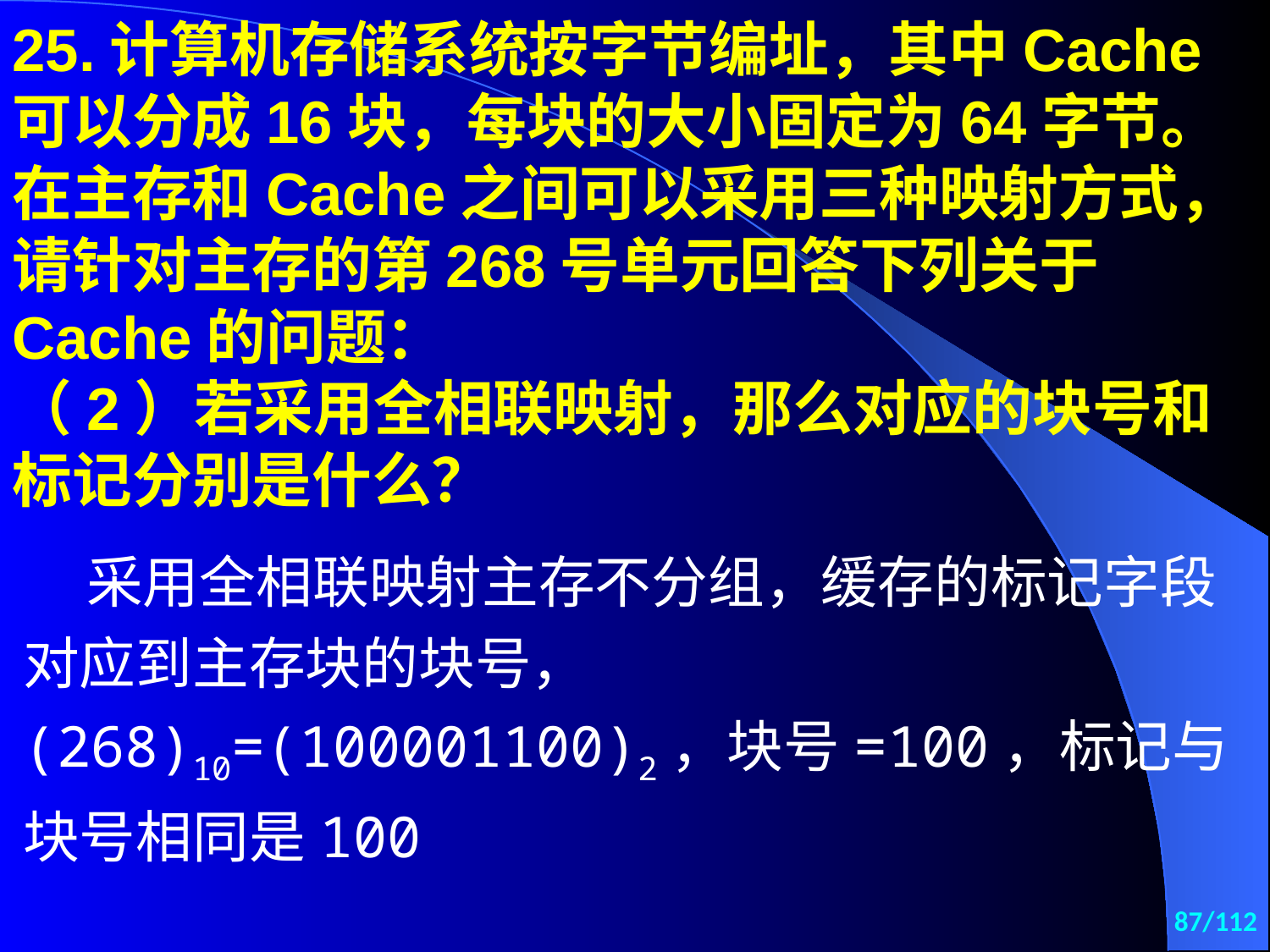

25.计算机存储系统按字节编址，其中Cache可以分成16块，每块的大小固定为64字节。在主存和Cache之间可以采用三种映射方式，请针对主存的第268号单元回答下列关于Cache的问题：
（2）若采用全相联映射，那么对应的块号和标记分别是什么？
采用全相联映射主存不分组，缓存的标记字段对应到主存块的块号，(268)10=(100001100)2，块号=100，标记与块号相同是100
87/112